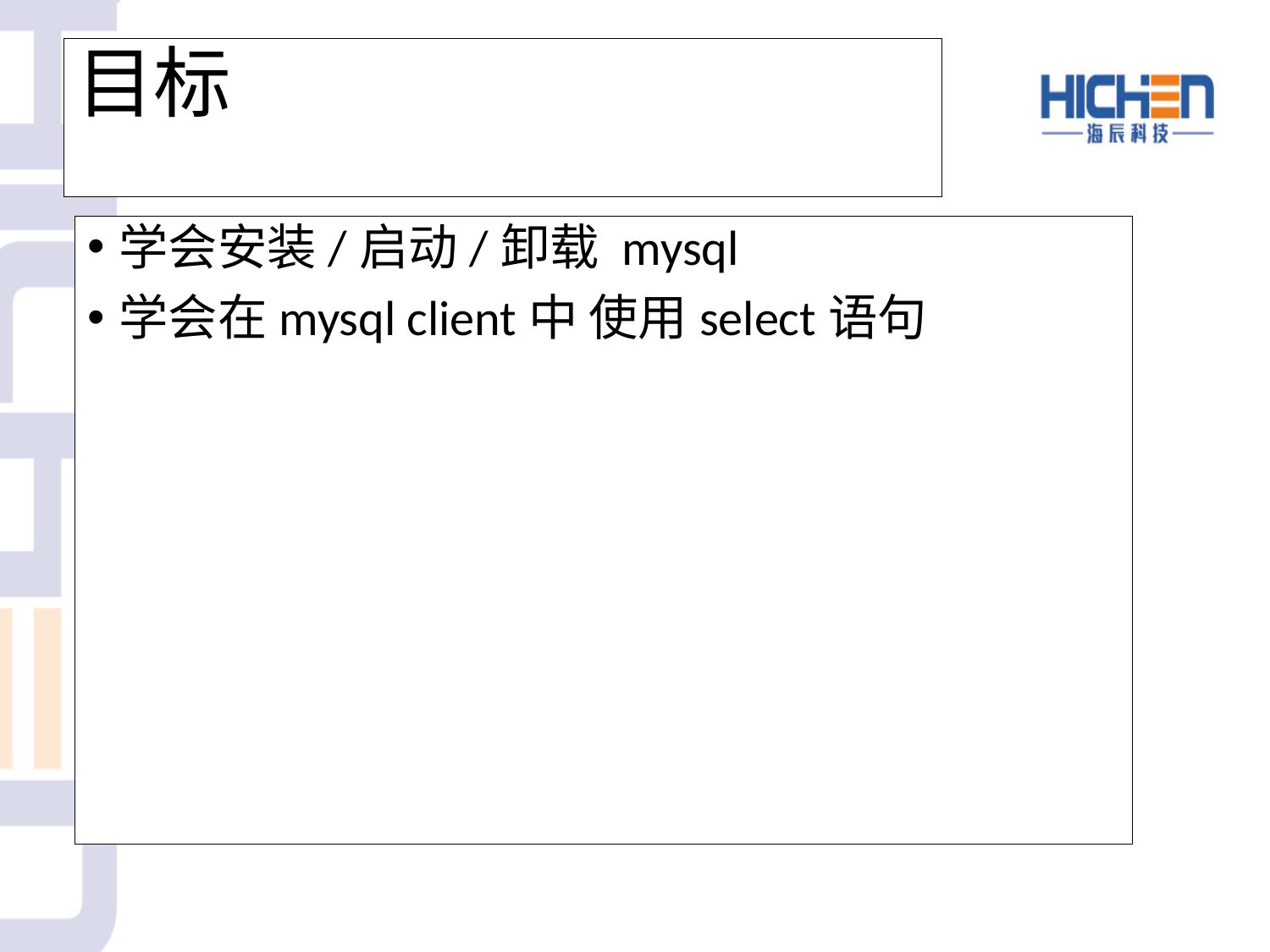

# 目标
学会安装/启动/卸载 mysql
学会在mysql client中 使用select语句